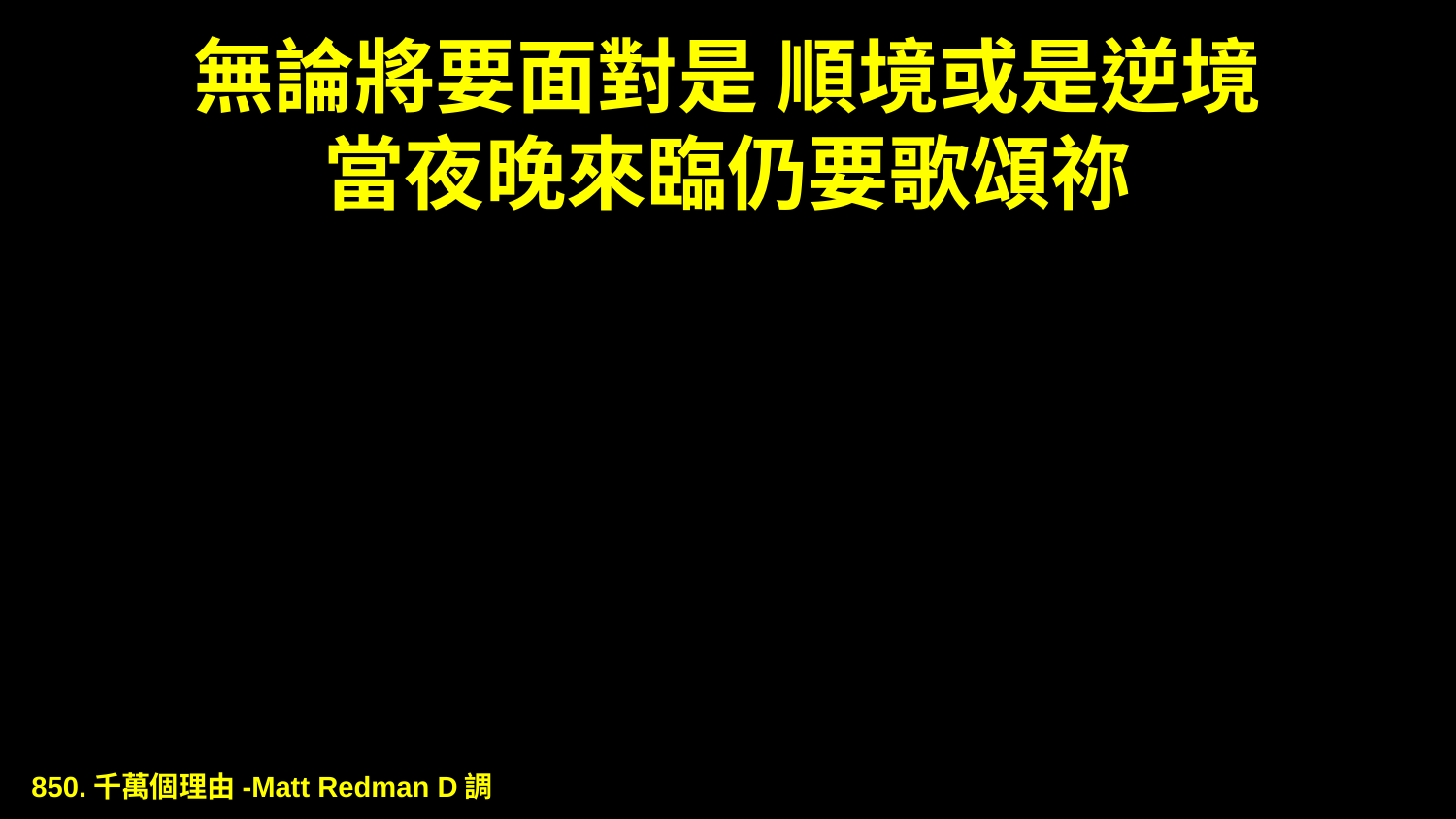

# 無論將要面對是 順境或是逆境 當夜晚來臨仍要歌頌祢
850.千萬個理由-Matt Redman D調